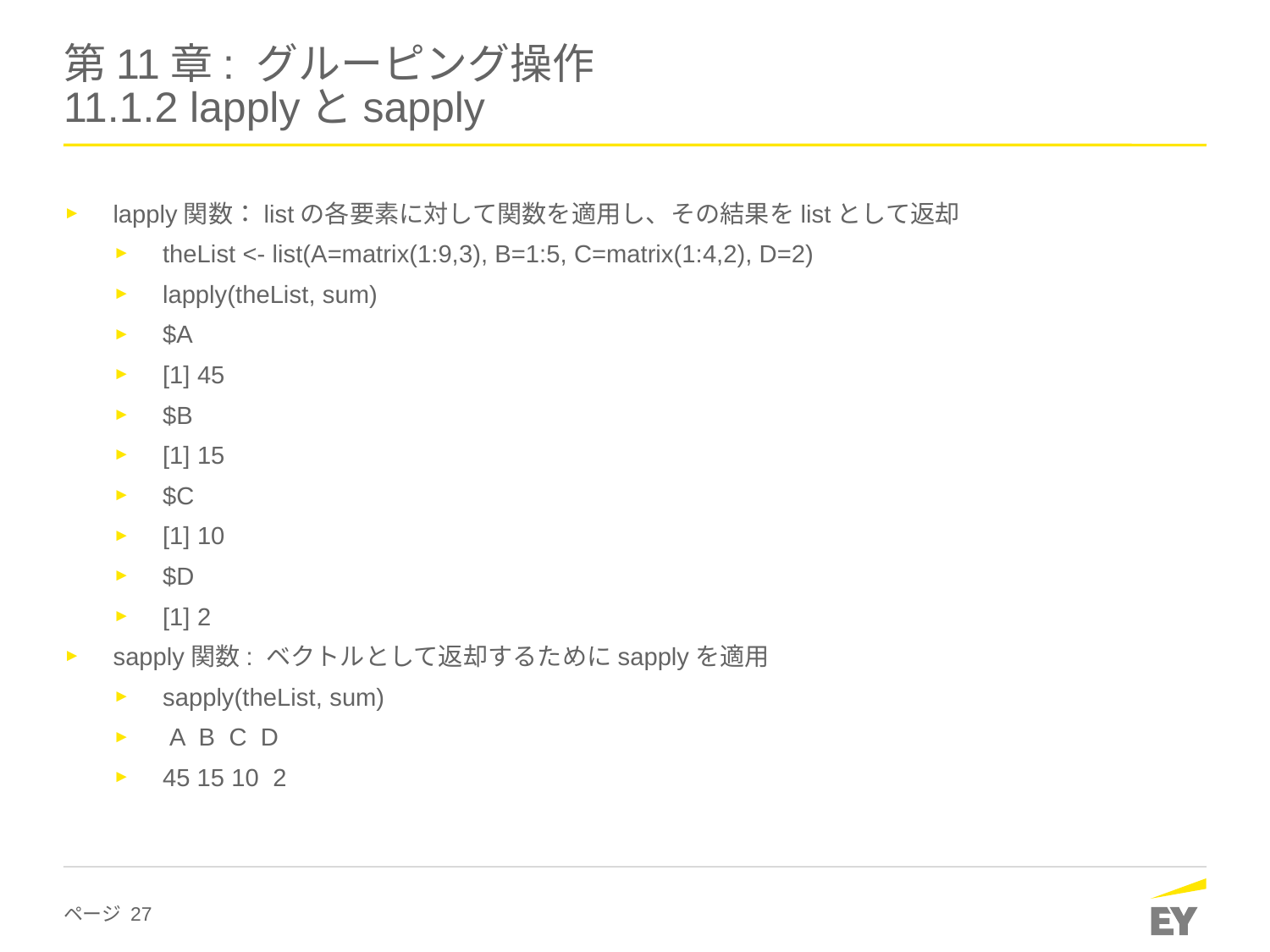

# 第11章: グルーピング操作 11.1.2 lapplyとsapply
lapply関数：listの各要素に対して関数を適用し、その結果をlistとして返却
theList <- list(A=matrix(1:9,3), B=1:5, C=matrix(1:4,2), D=2)
lapply(theList, sum)
$A
[1] 45
$B
[1] 15
$C
[1] 10
$D
[1] 2
sapply関数: ベクトルとして返却するためにsapplyを適用
sapply(theList, sum)
 A  B  C  D
45 15 10  2